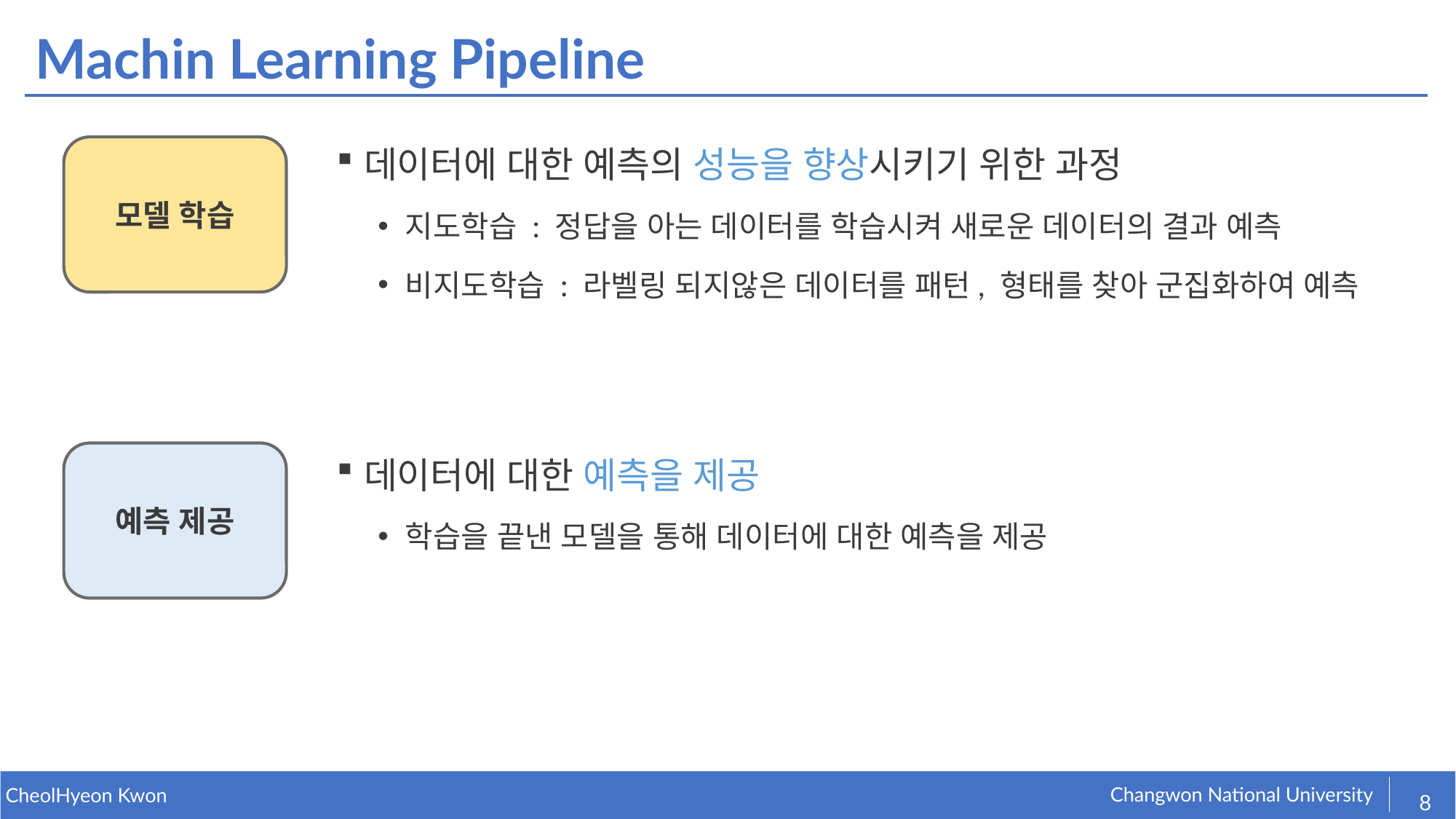

# Machin Learning Pipeline
데이터에 대한 예측의 성능을 향상시키기 위한 과정
지도학습 : 정답을 아는 데이터를 학습시켜 새로운 데이터의 결과 예측
비지도학습 : 라벨링 되지않은 데이터를 패턴, 형태를 찾아 군집화하여 예측

데이터에 대한 예측을 제공
학습을 끝낸 모델을 통해 데이터에 대한 예측을 제공
모델 학습
예측 제공
8